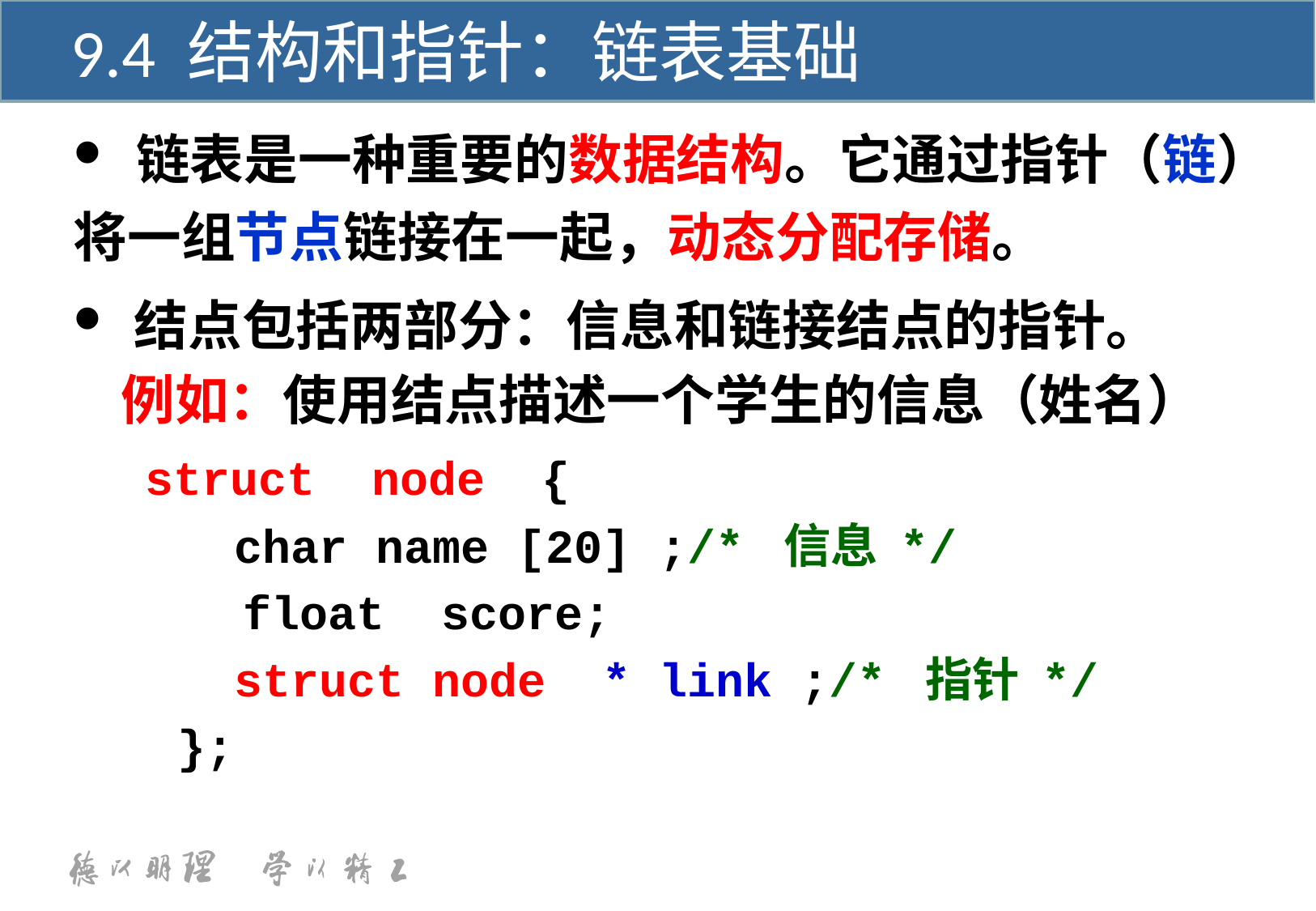

9.4 结构和指针：链表基础
 链表是一种重要的数据结构。它通过指针（链）将一组节点链接在一起，动态分配存储。
结点包括两部分：信息和链接结点的指针。
	例如：使用结点描述一个学生的信息（姓名）
	  struct  node  {
	    char name [20] ;/* 信息 */
      float  score;
	    struct node  * link ;/* 指针 */
	  };